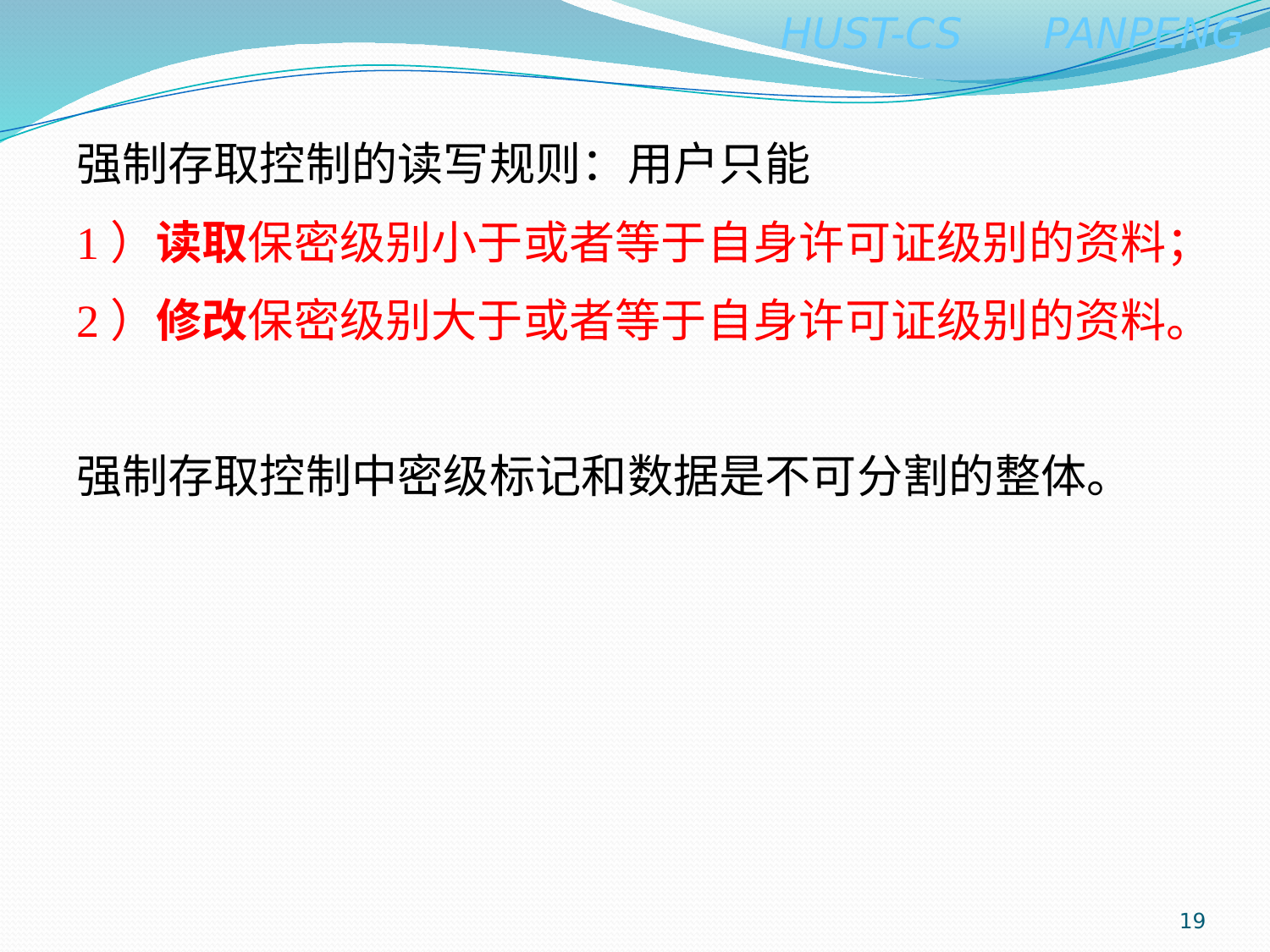

强制存取控制的读写规则：用户只能
1）读取保密级别小于或者等于自身许可证级别的资料；
2）修改保密级别大于或者等于自身许可证级别的资料。

强制存取控制中密级标记和数据是不可分割的整体。
19